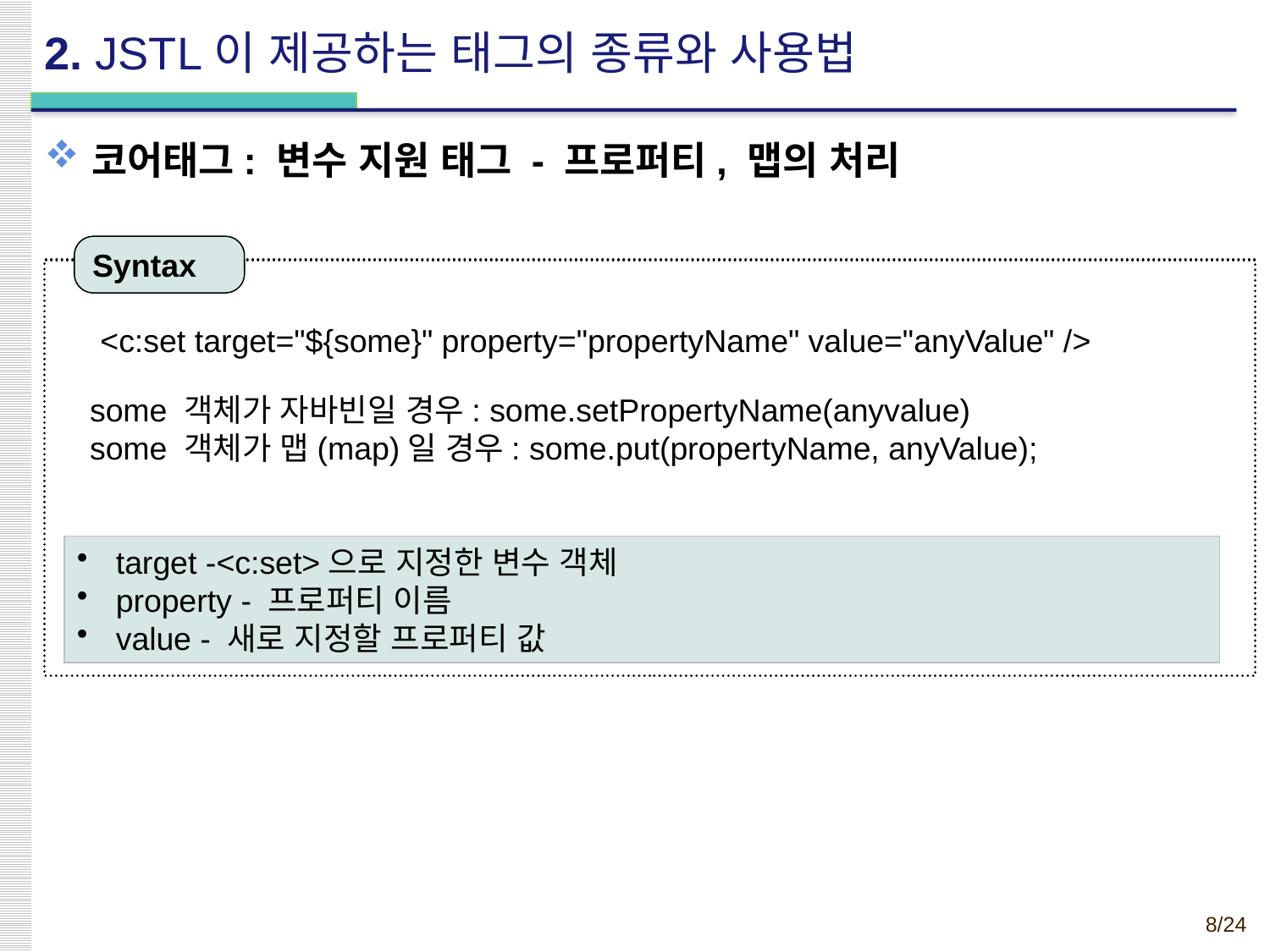

# 2. JSTL이 제공하는 태그의 종류와 사용법
코어태그: 변수 지원 태그 - 프로퍼티, 맵의 처리
Syntax

<c:set target="${some}" property="propertyName" value="anyValue" />
some 객체가 자바빈일 경우: some.setPropertyName(anyvalue)
some 객체가 맵(map)일 경우: some.put(propertyName, anyValue);
 target -<c:set>으로 지정한 변수 객체
 property - 프로퍼티 이름
 value - 새로 지정할 프로퍼티 값